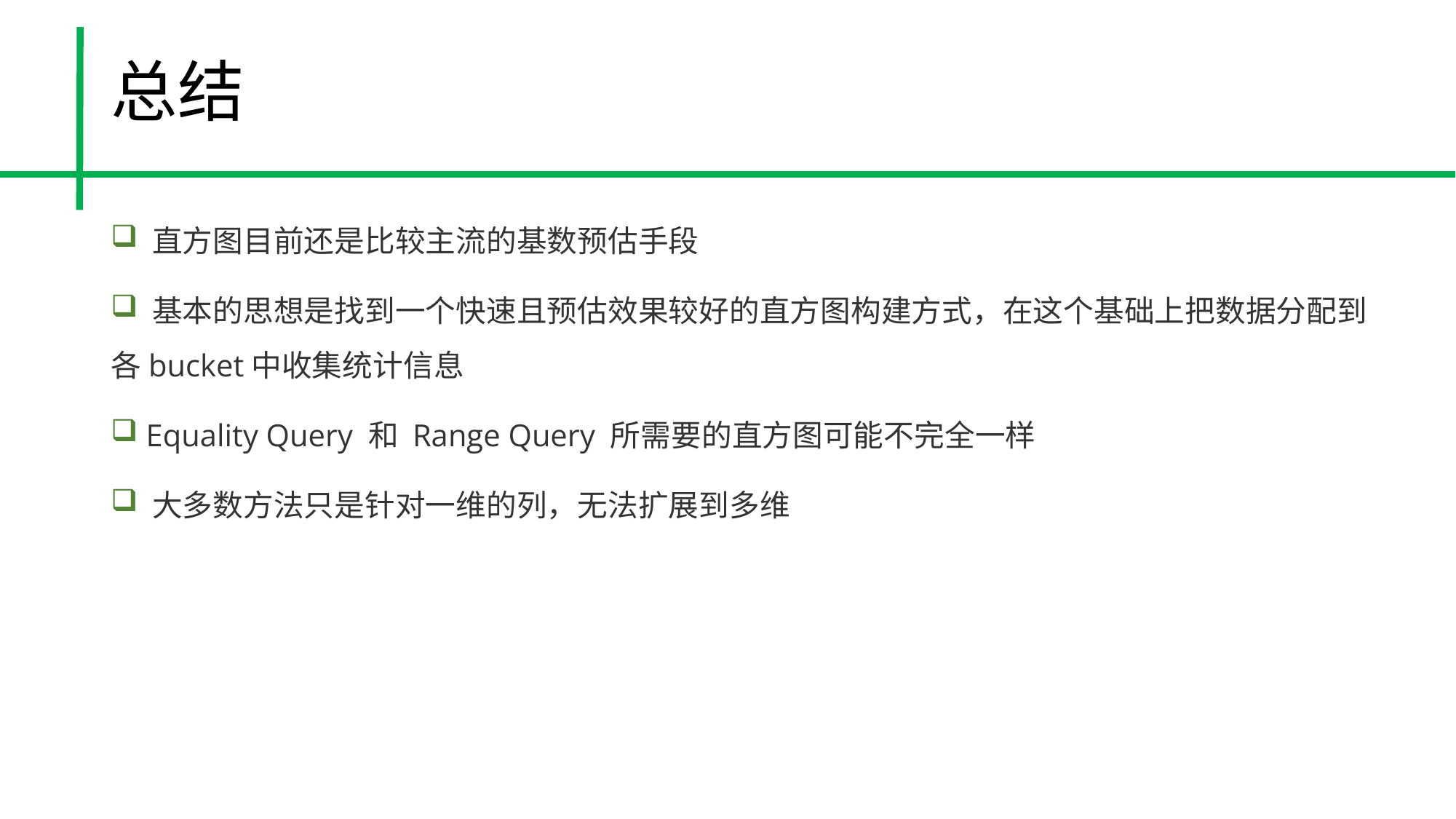

# 总结
 直方图目前还是比较主流的基数预估手段
 基本的思想是找到一个快速且预估效果较好的直方图构建方式，在这个基础上把数据分配到各bucket中收集统计信息
 Equality Query 和 Range Query 所需要的直方图可能不完全一样
 大多数方法只是针对一维的列，无法扩展到多维